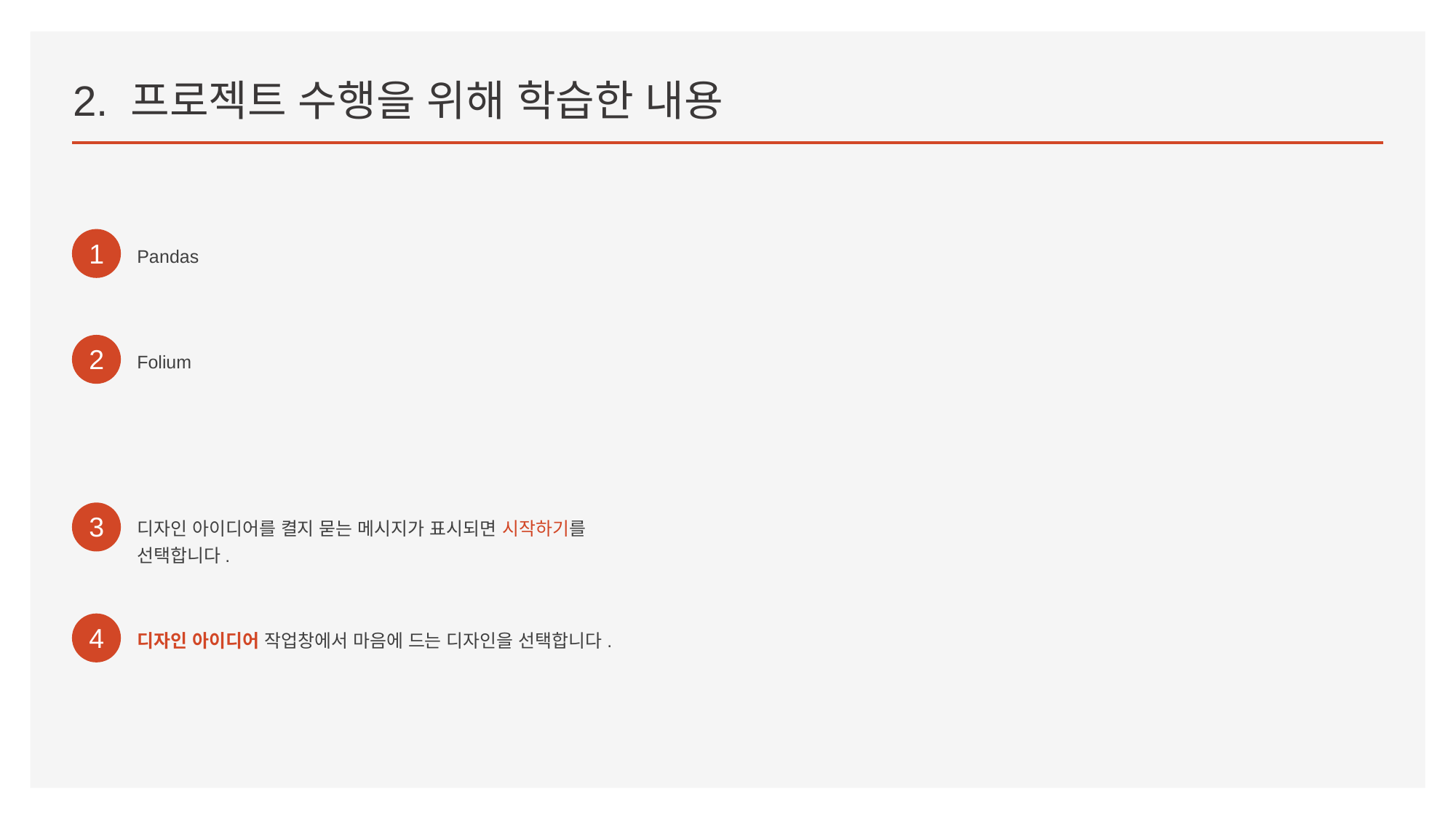

# 2. 프로젝트 수행을 위해 학습한 내용

1
Pandas

2
Folium

3
디자인 아이디어를 켤지 묻는 메시지가 표시되면 시작하기를 선택합니다.

4
디자인 아이디어 작업창에서 마음에 드는 디자인을 선택합니다.